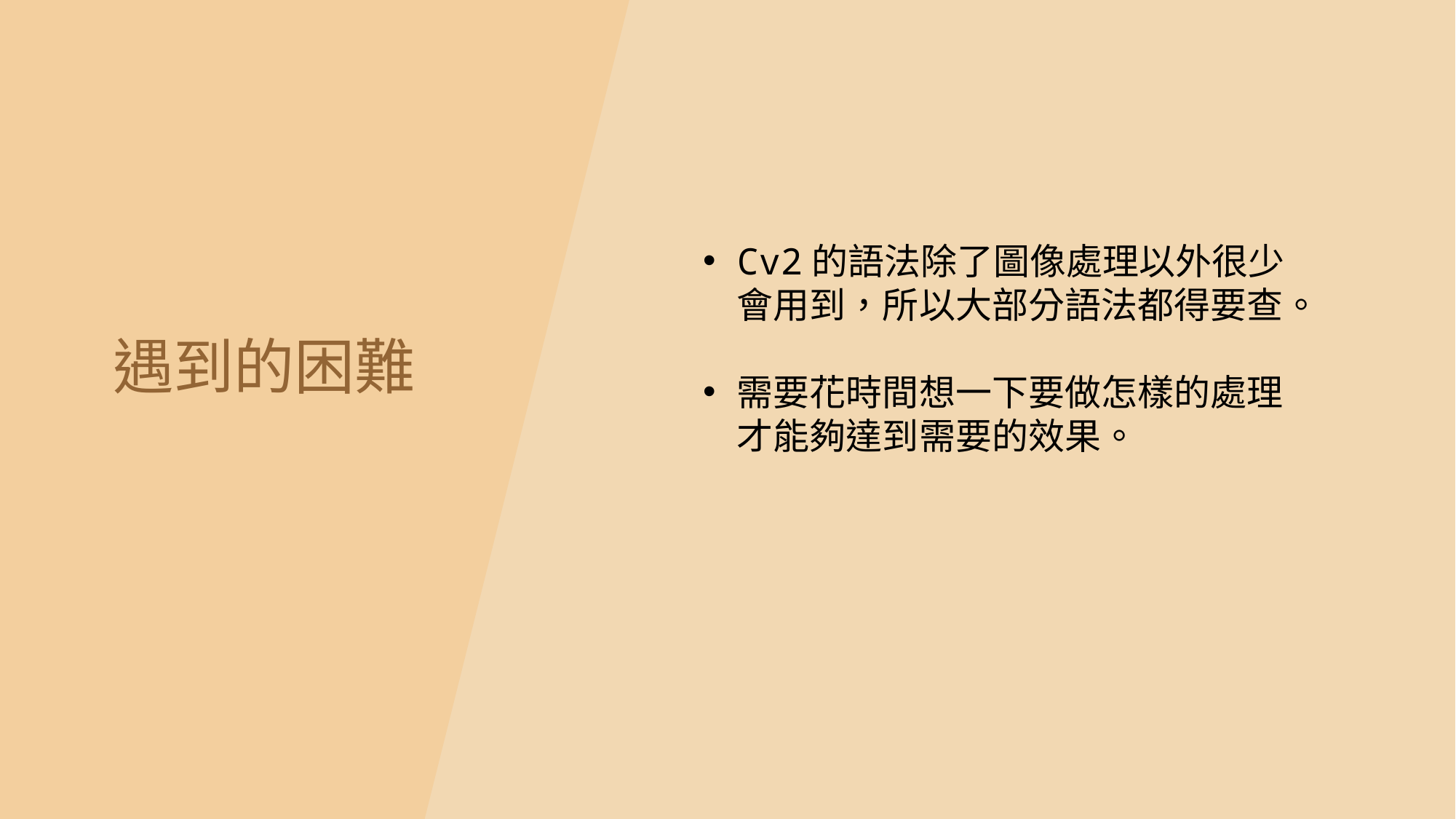

Cv2的語法除了圖像處理以外很少會用到，所以大部分語法都得要查。

需要花時間想一下要做怎樣的處理才能夠達到需要的效果。
# 遇到的困難